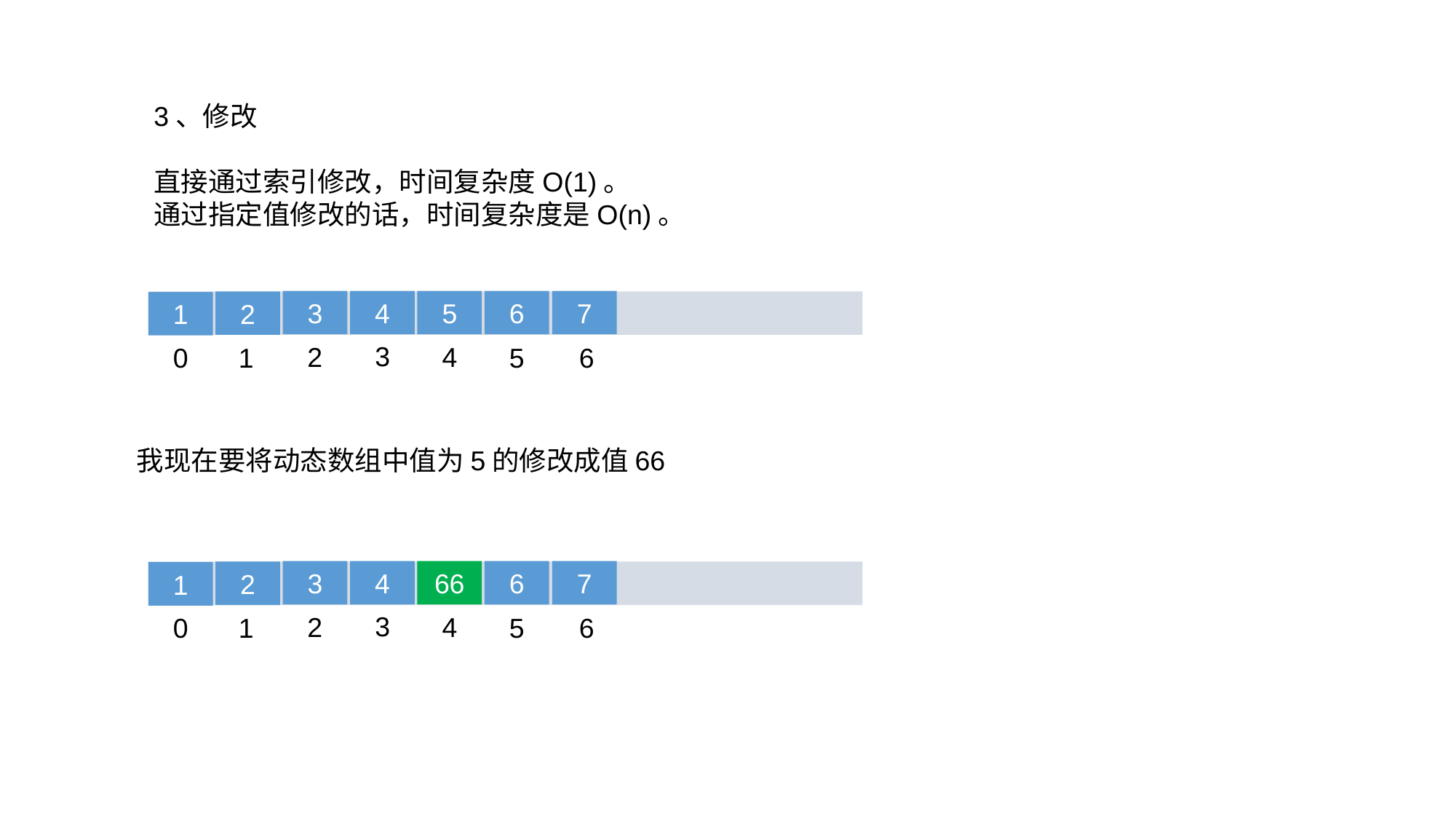

3、修改

直接通过索引修改，时间复杂度O(1)。
通过指定值修改的话，时间复杂度是O(n)。

3
4
5
6
7

2
1
3
4
2
0
1
5
6
我现在要将动态数组中值为5的修改成值66
3
4
66
6
7

2
1
3
4
2
0
1
5
6